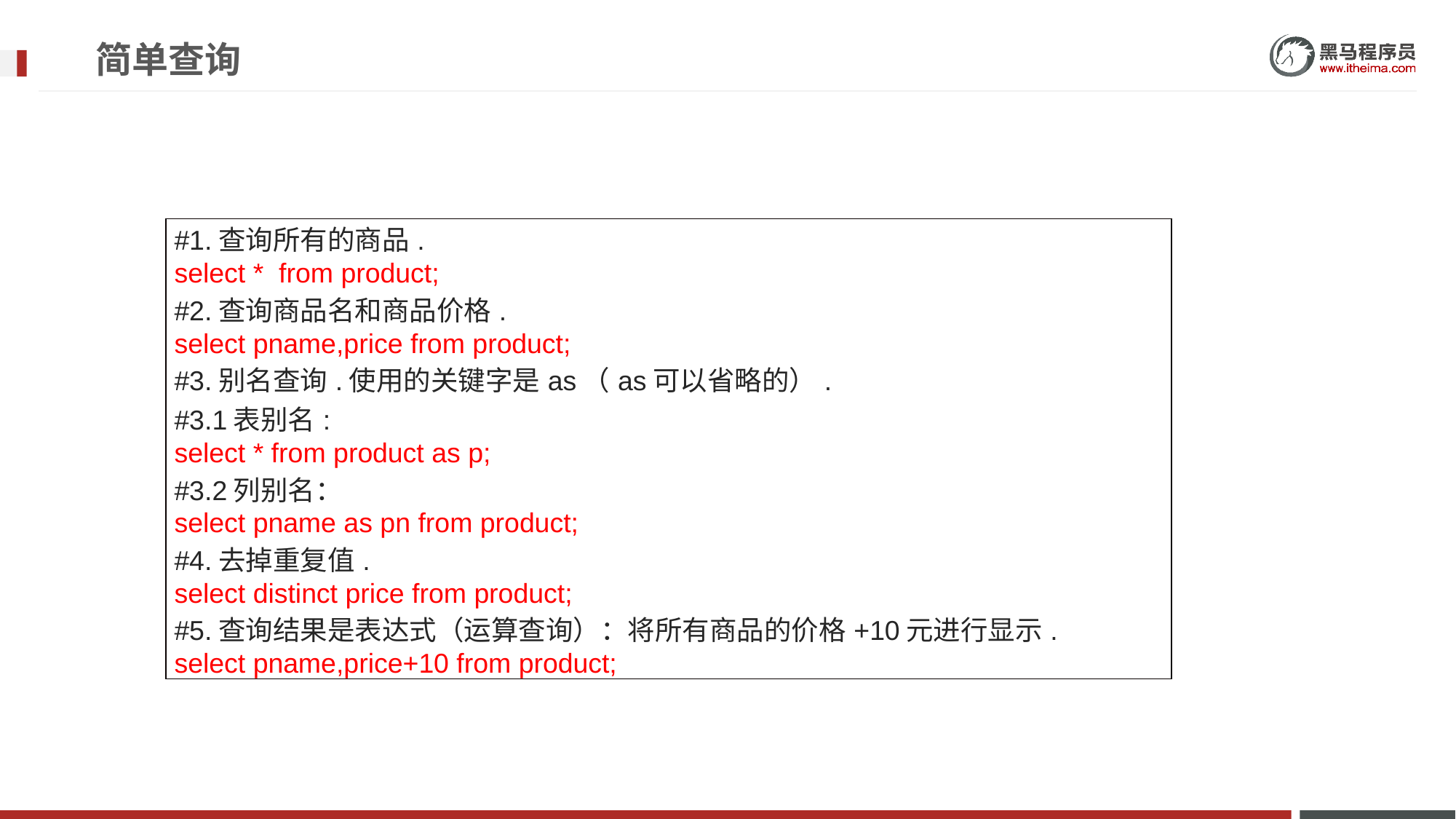

# 简单查询
| #1.查询所有的商品. select \* from product; #2.查询商品名和商品价格. select pname,price from product; #3.别名查询.使用的关键字是as（as可以省略的）. #3.1表别名: select \* from product as p; #3.2列别名： select pname as pn from product; #4.去掉重复值. select distinct price from product; #5.查询结果是表达式（运算查询）：将所有商品的价格+10元进行显示. select pname,price+10 from product; |
| --- |